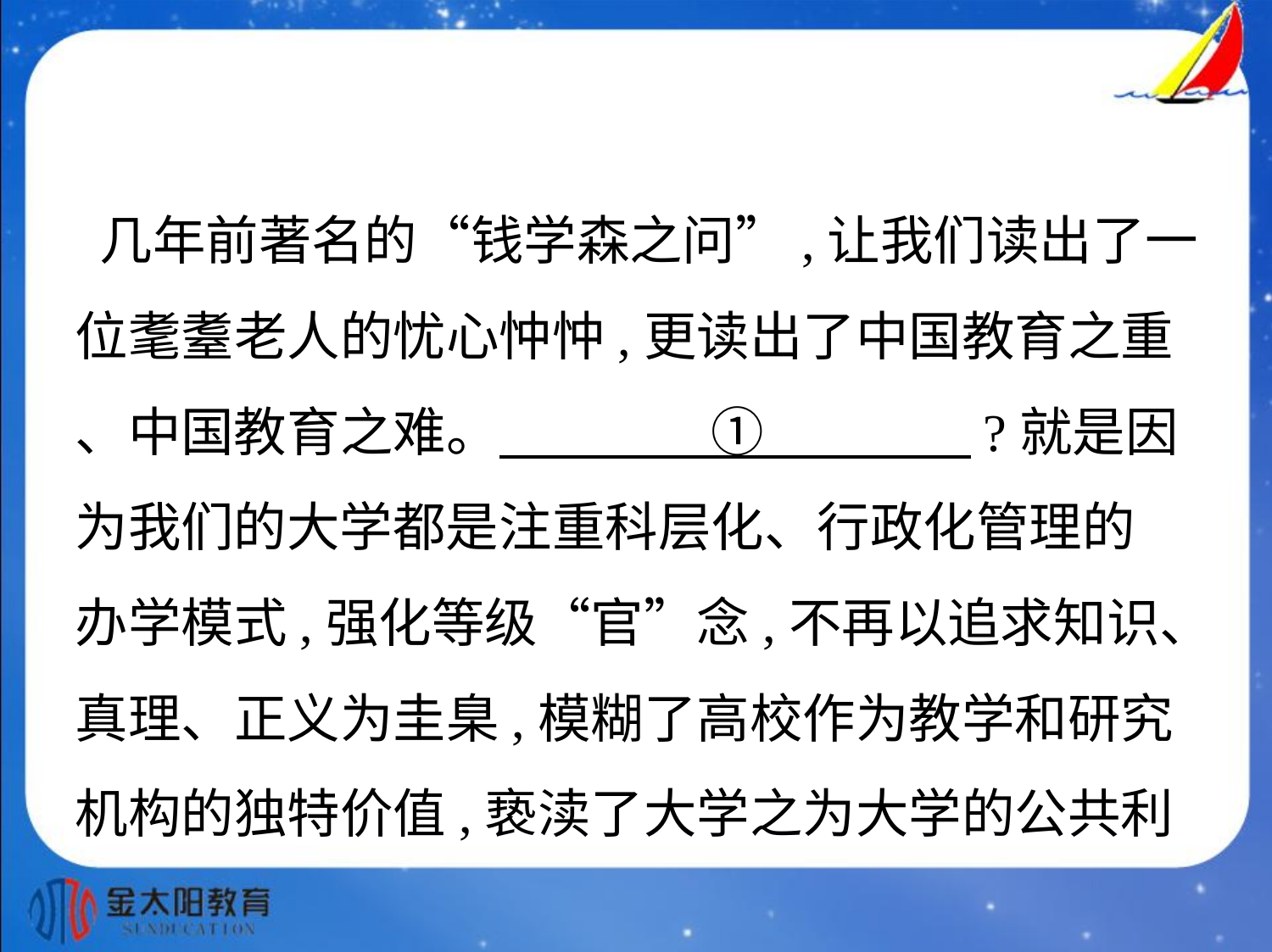

几年前著名的“钱学森之问”,让我们读出了一
位耄耋老人的忧心忡忡,更读出了中国教育之重
、中国教育之难。　　　　①　　　    ?就是因
为我们的大学都是注重科层化、行政化管理的
办学模式,强化等级“官”念,不再以追求知识、
真理、正义为圭臬,模糊了高校作为教学和研究
机构的独特价值,亵渎了大学之为大学的公共利